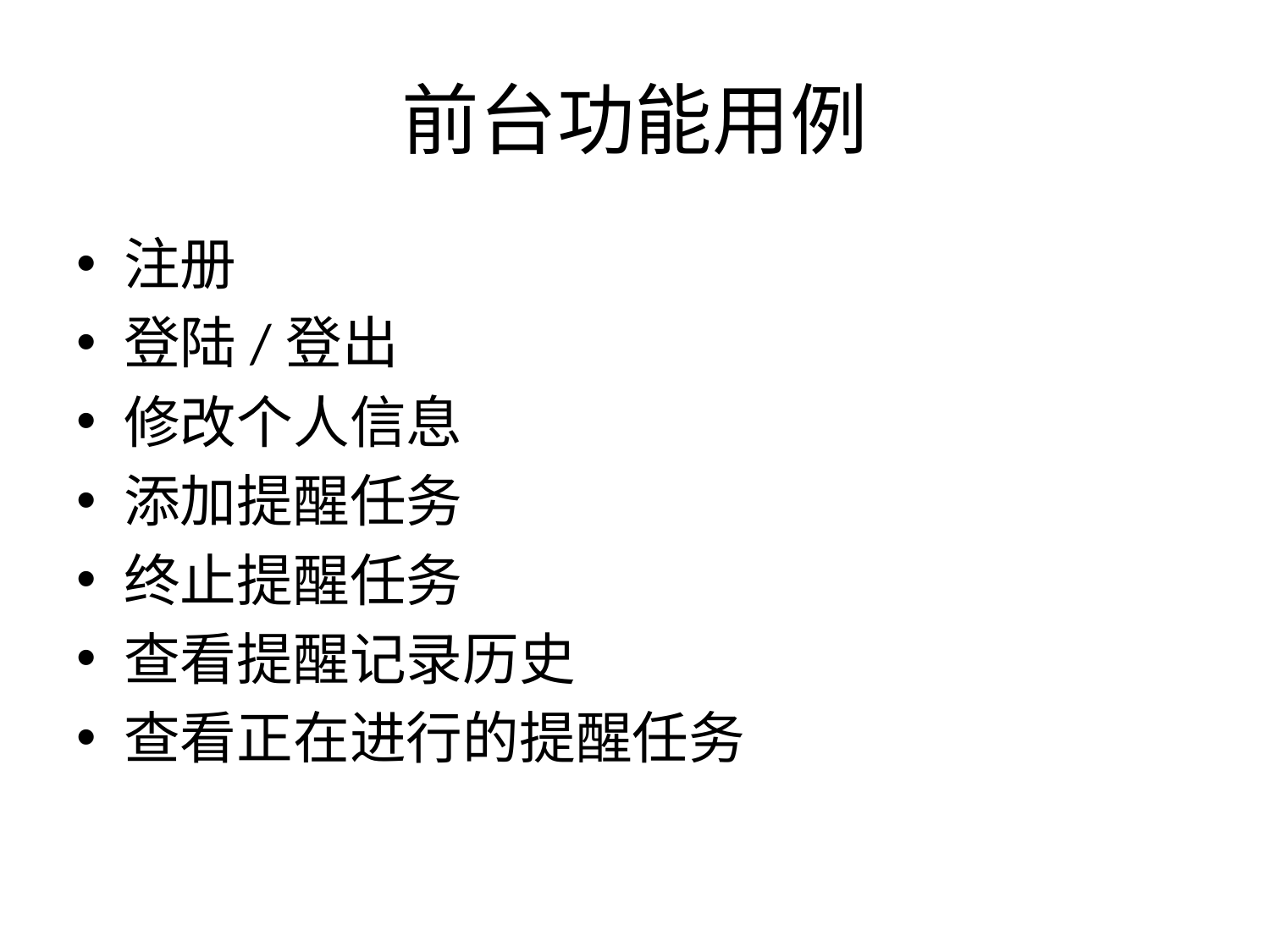

# 前台功能用例
注册
登陆/登出
修改个人信息
添加提醒任务
终止提醒任务
查看提醒记录历史
查看正在进行的提醒任务